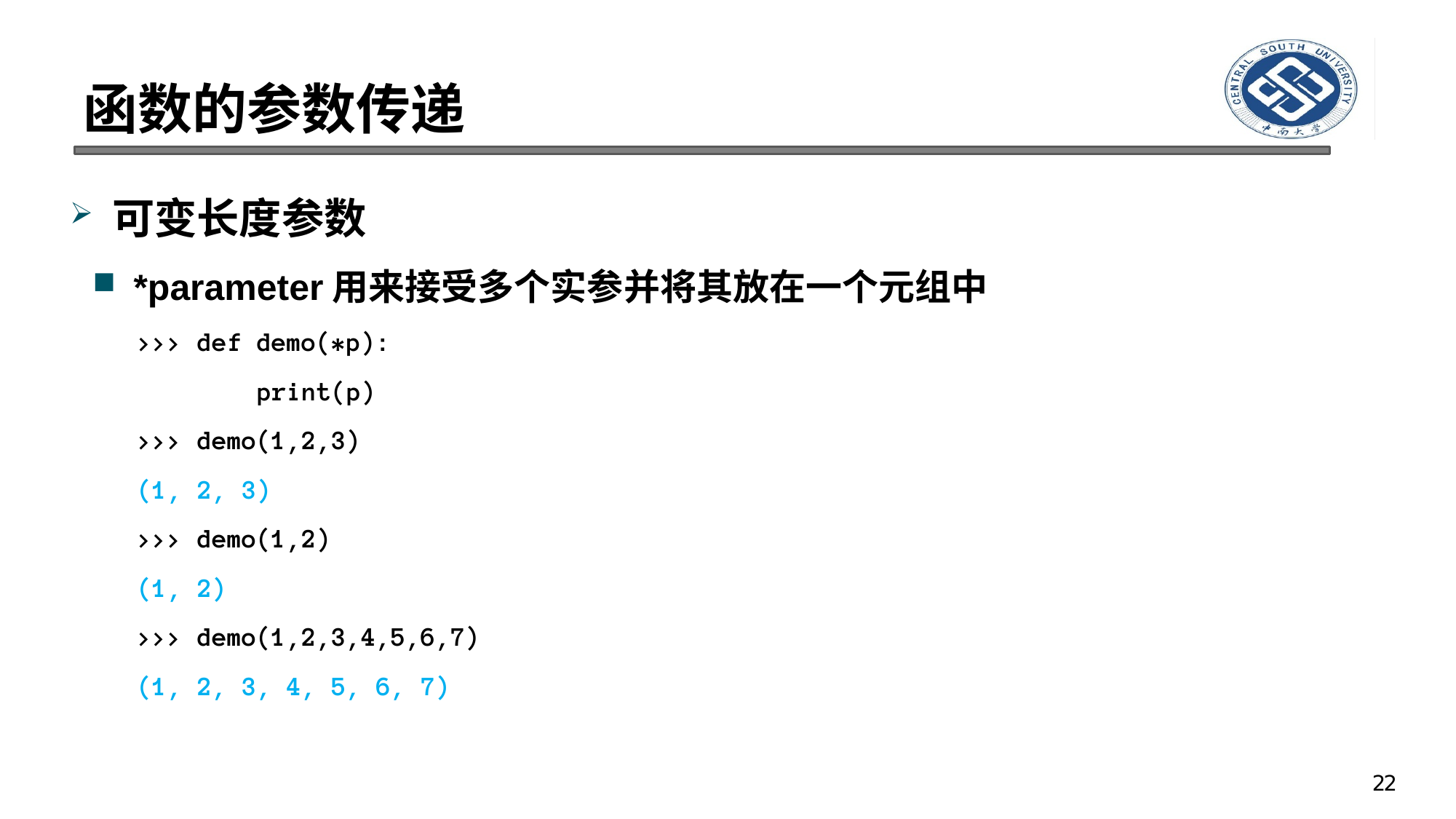

# 函数的参数传递
可变长度参数
*parameter用来接受多个实参并将其放在一个元组中
>>> def demo(*p):
        print(p)
>>> demo(1,2,3)
(1, 2, 3)
>>> demo(1,2)
(1, 2)
>>> demo(1,2,3,4,5,6,7)
(1, 2, 3, 4, 5, 6, 7)

22